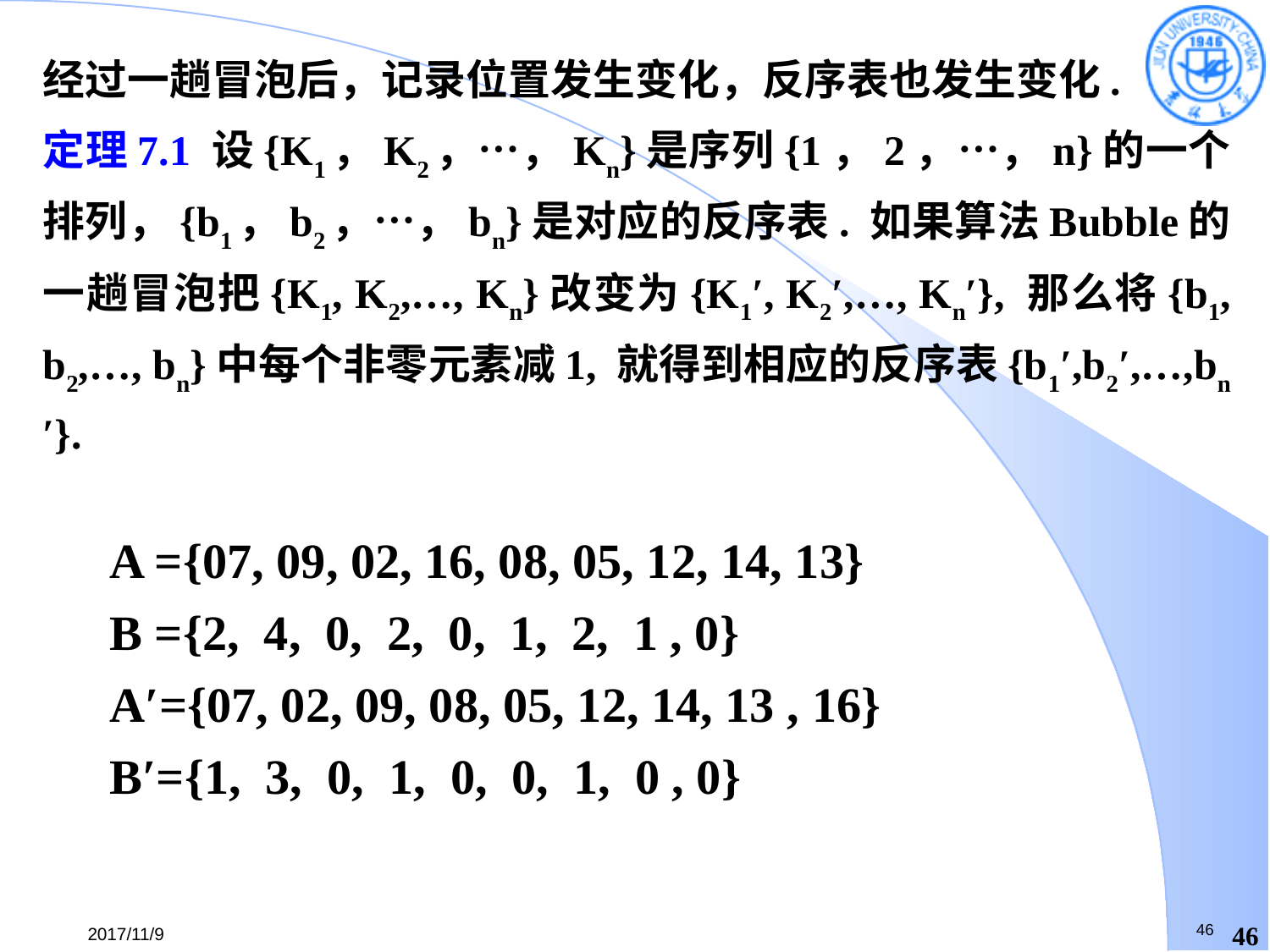

经过一趟冒泡后，记录位置发生变化，反序表也发生变化.
定理7.1 设{K1，K2，…，Kn}是序列{1，2，…，n}的一个排列，{b1，b2，…，bn}是对应的反序表. 如果算法Bubble的一趟冒泡把{K1, K2,…, Kn}改变为{K1′, K2′,…, Kn′}, 那么将{b1, b2,…, bn}中每个非零元素减1, 就得到相应的反序表{b1′,b2′,…,bn′}.
A ={07, 09, 02, 16, 08, 05, 12, 14, 13}
B ={2,  4,  0,  2,  0,  1,  2,  1 , 0}
A′={07, 02, 09, 08, 05, 12, 14, 13 , 16}
B′={1,  3,  0,  1,  0,  0,  1,  0 , 0}
46